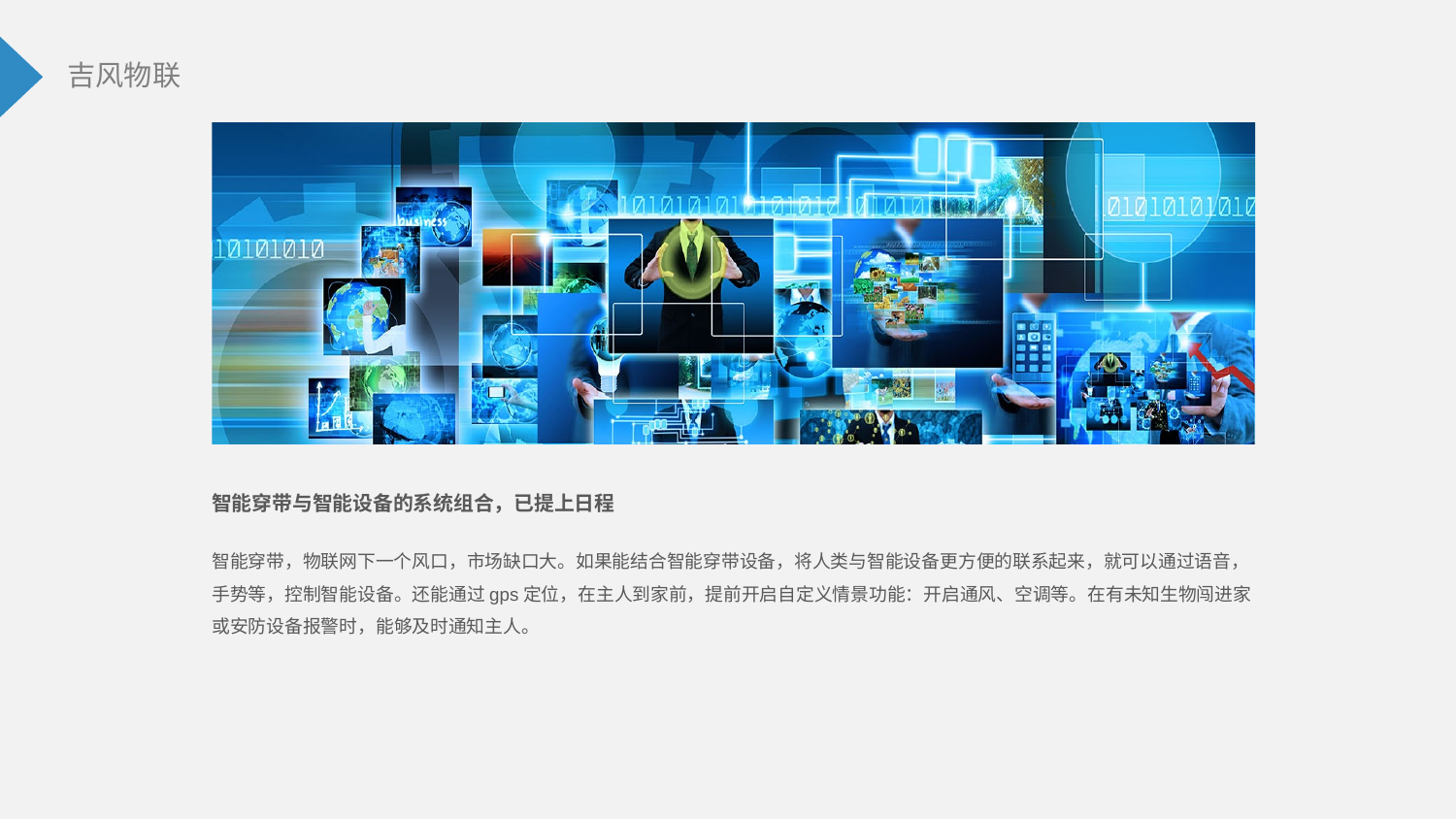

智能穿带与智能设备的系统组合，已提上日程

智能穿带，物联网下一个风口，市场缺口大。如果能结合智能穿带设备，将人类与智能设备更方便的联系起来，就可以通过语音，
手势等，控制智能设备。还能通过gps定位，在主人到家前，提前开启自定义情景功能：开启通风、空调等。在有未知生物闯进家或安防设备报警时，能够及时通知主人。